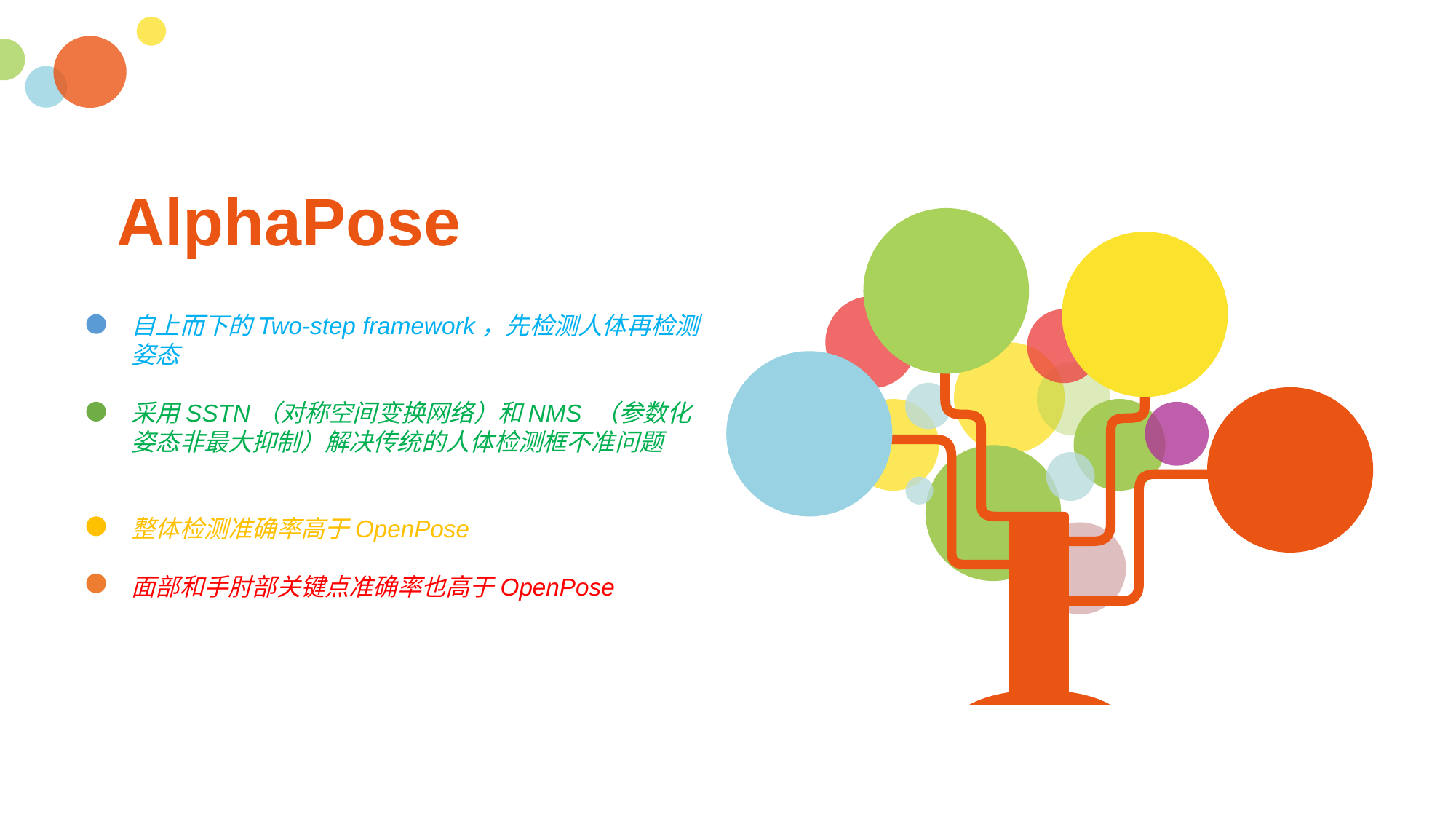

AlphaPose

自上而下的Two-step framework，先检测人体再检测姿态

采用SSTN（对称空间变换网络）和NMS （参数化姿态非最大抑制）解决传统的人体检测框不准问题

整体检测准确率高于OpenPose

面部和手肘部关键点准确率也高于OpenPose